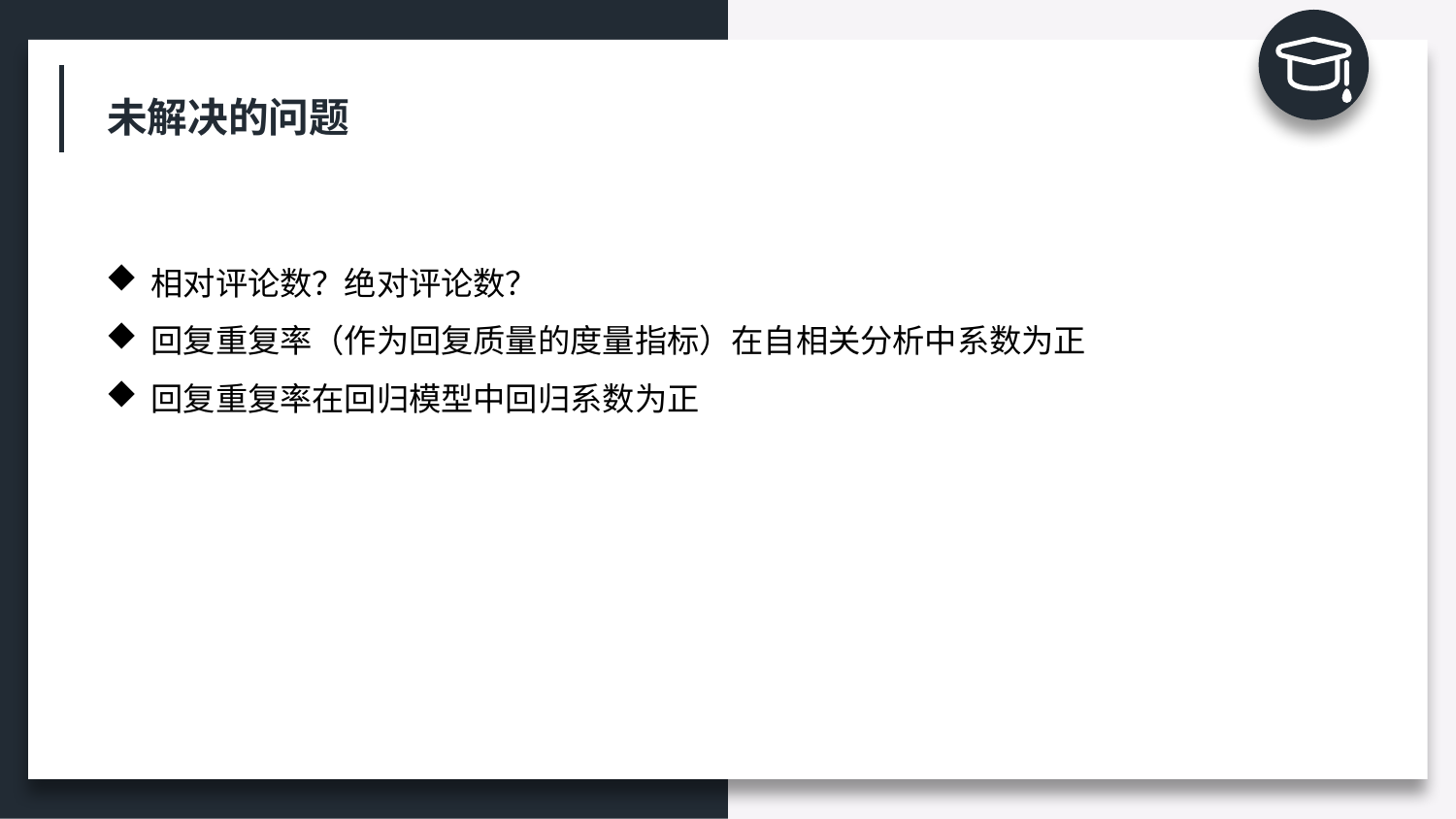

未解决的问题
相对评论数？绝对评论数？
回复重复率（作为回复质量的度量指标）在自相关分析中系数为正
回复重复率在回归模型中回归系数为正